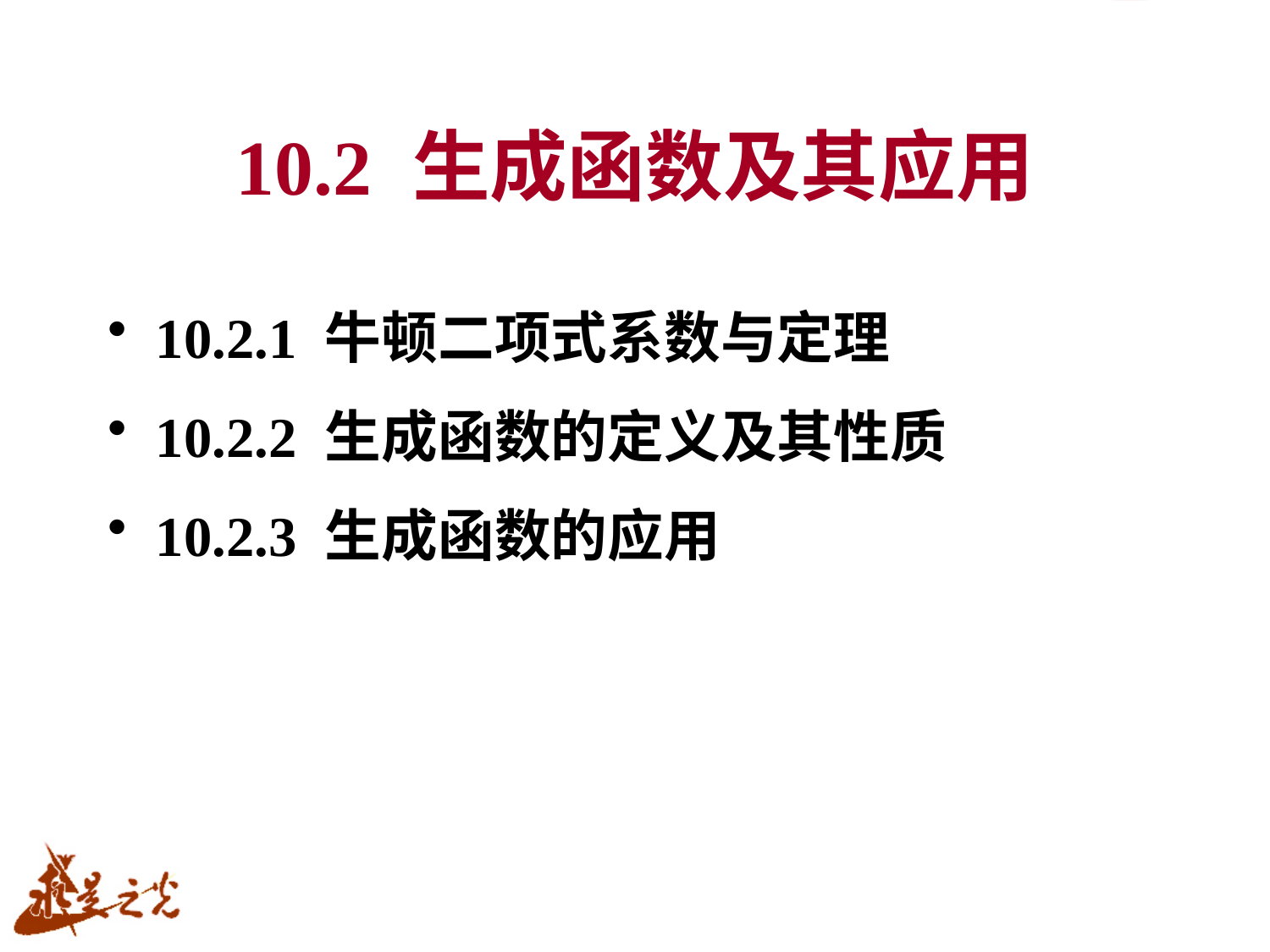

# 10.2 生成函数及其应用
10.2.1 牛顿二项式系数与定理
10.2.2 生成函数的定义及其性质
10.2.3 生成函数的应用

1